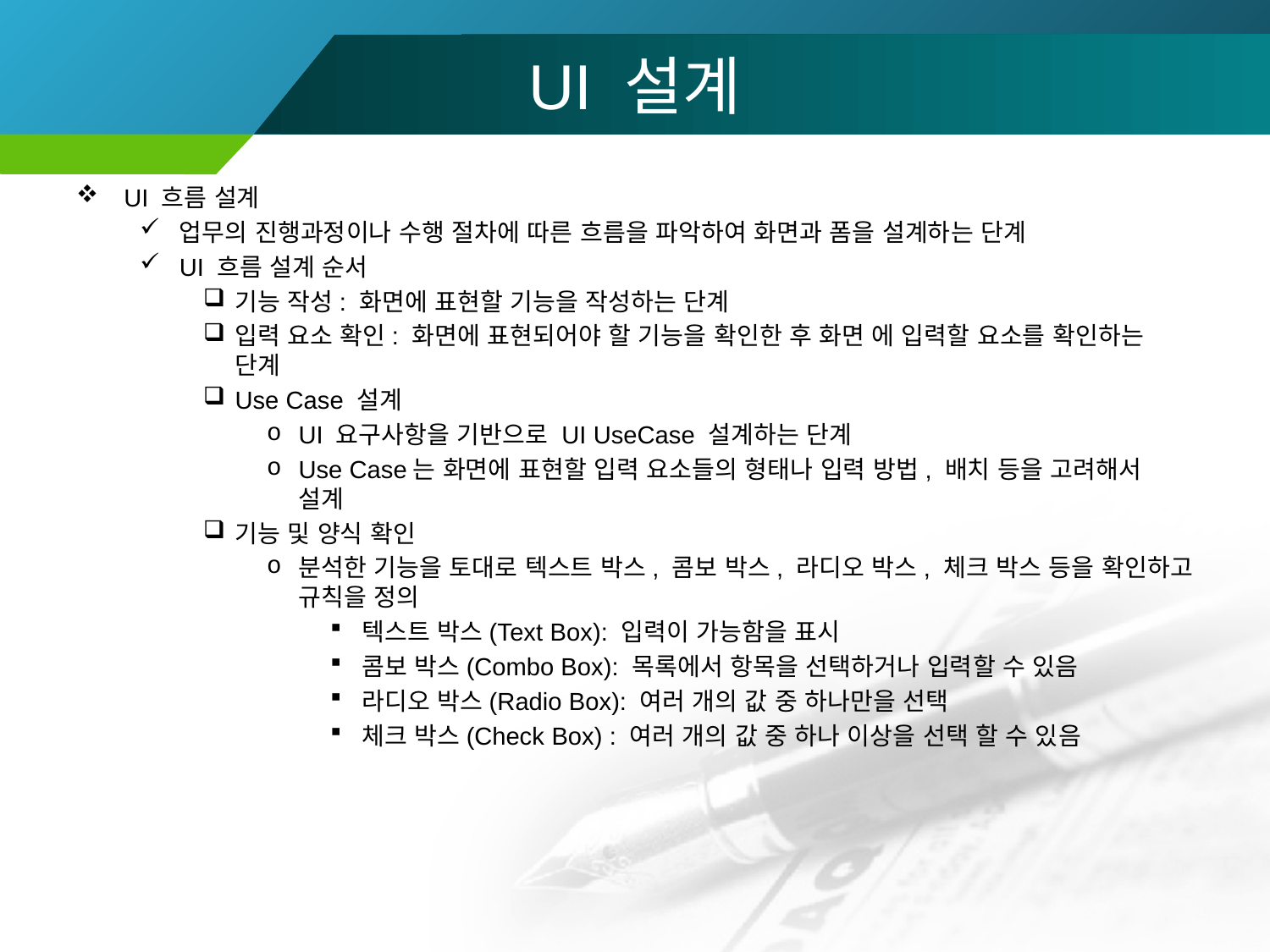

# UI 설계
UI 흐름 설계
업무의 진행과정이나 수행 절차에 따른 흐름을 파악하여 화면과 폼을 설계하는 단계
UI 흐름 설계 순서
기능 작성: 화면에 표현할 기능을 작성하는 단계
입력 요소 확인: 화면에 표현되어야 할 기능을 확인한 후 화면 에 입력할 요소를 확인하는 단계
Use Case 설계
UI 요구사항을 기반으로 UI UseCase 설계하는 단계
Use Case는 화면에 표현할 입력 요소들의 형태나 입력 방법, 배치 등을 고려해서 설계
기능 및 양식 확인
분석한 기능을 토대로 텍스트 박스, 콤보 박스, 라디오 박스, 체크 박스 등을 확인하고 규칙을 정의
텍스트 박스(Text Box): 입력이 가능함을 표시
콤보 박스(Combo Box): 목록에서 항목을 선택하거나 입력할 수 있음
라디오 박스(Radio Box): 여러 개의 값 중 하나만을 선택
체크 박스(Check Box) : 여러 개의 값 중 하나 이상을 선택 할 수 있음